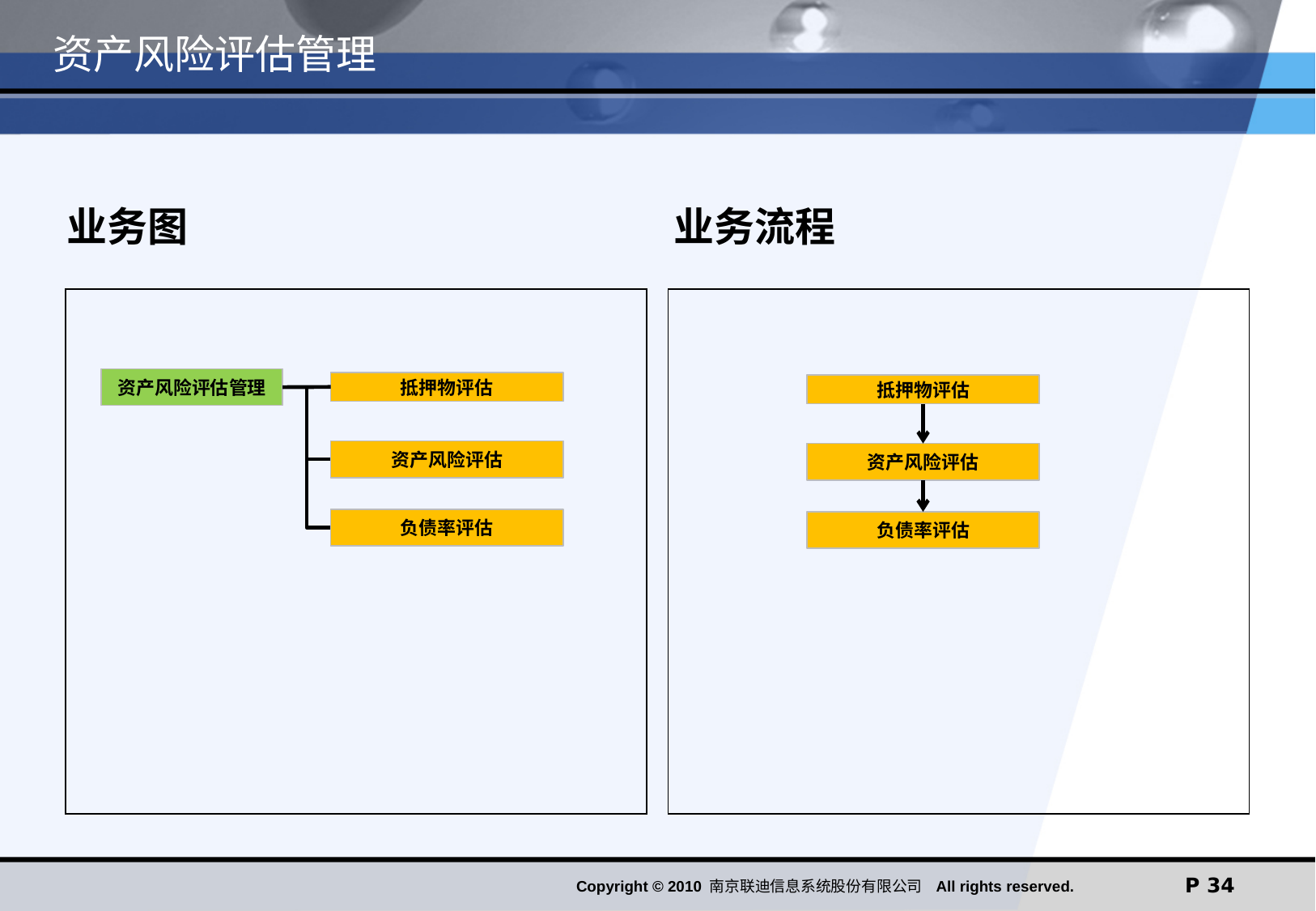

# 资产风险评估管理
业务图
业务流程

资产风险评估管理
抵押物评估
抵押物评估
资产风险评估
资产风险评估
负债率评估
负债率评估